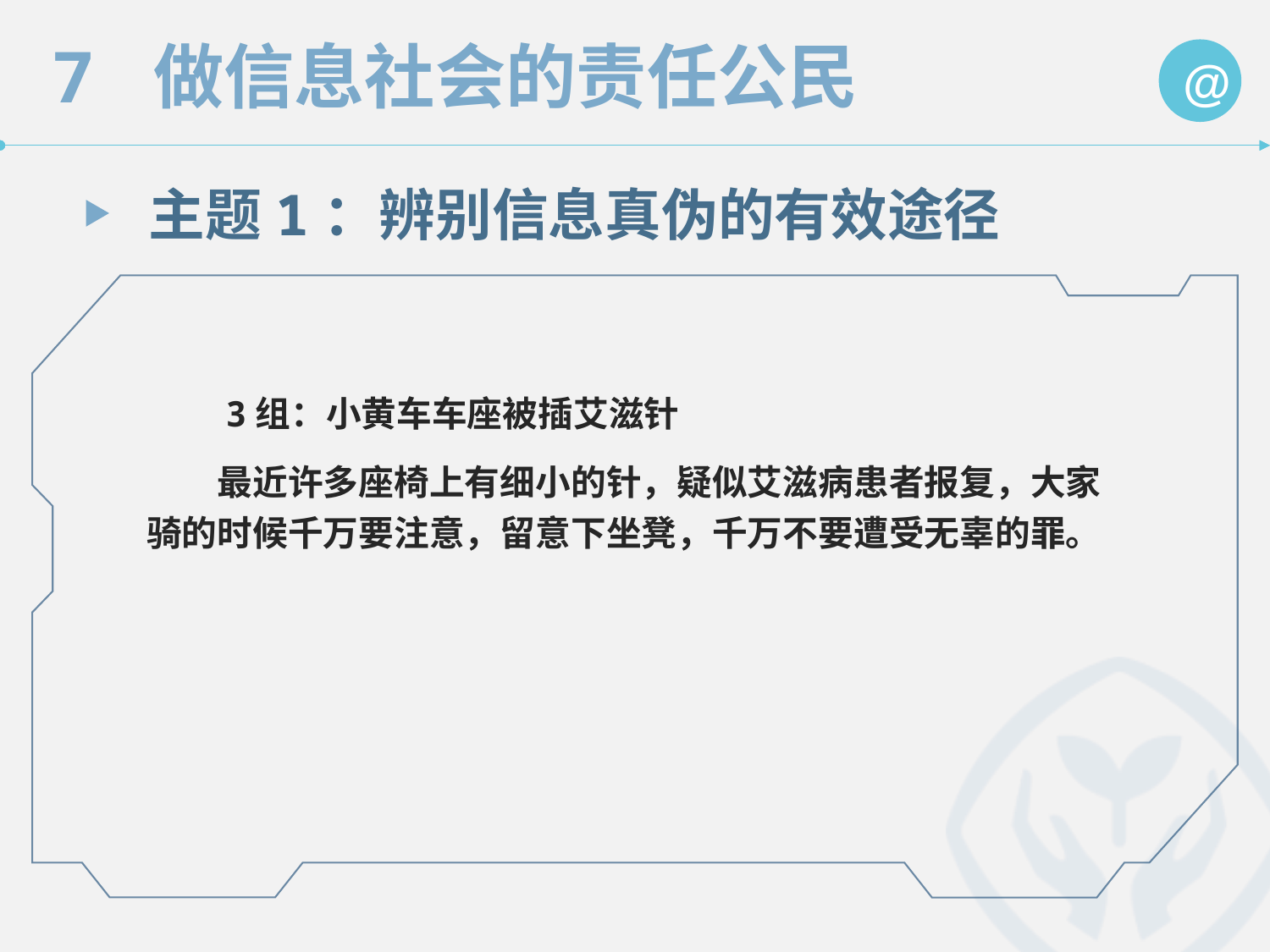

主题1：辨别信息真伪的有效途径

　　3组：小黄车车座被插艾滋针
　　最近许多座椅上有细小的针，疑似艾滋病患者报复，大家骑的时候千万要注意，留意下坐凳，千万不要遭受无辜的罪。